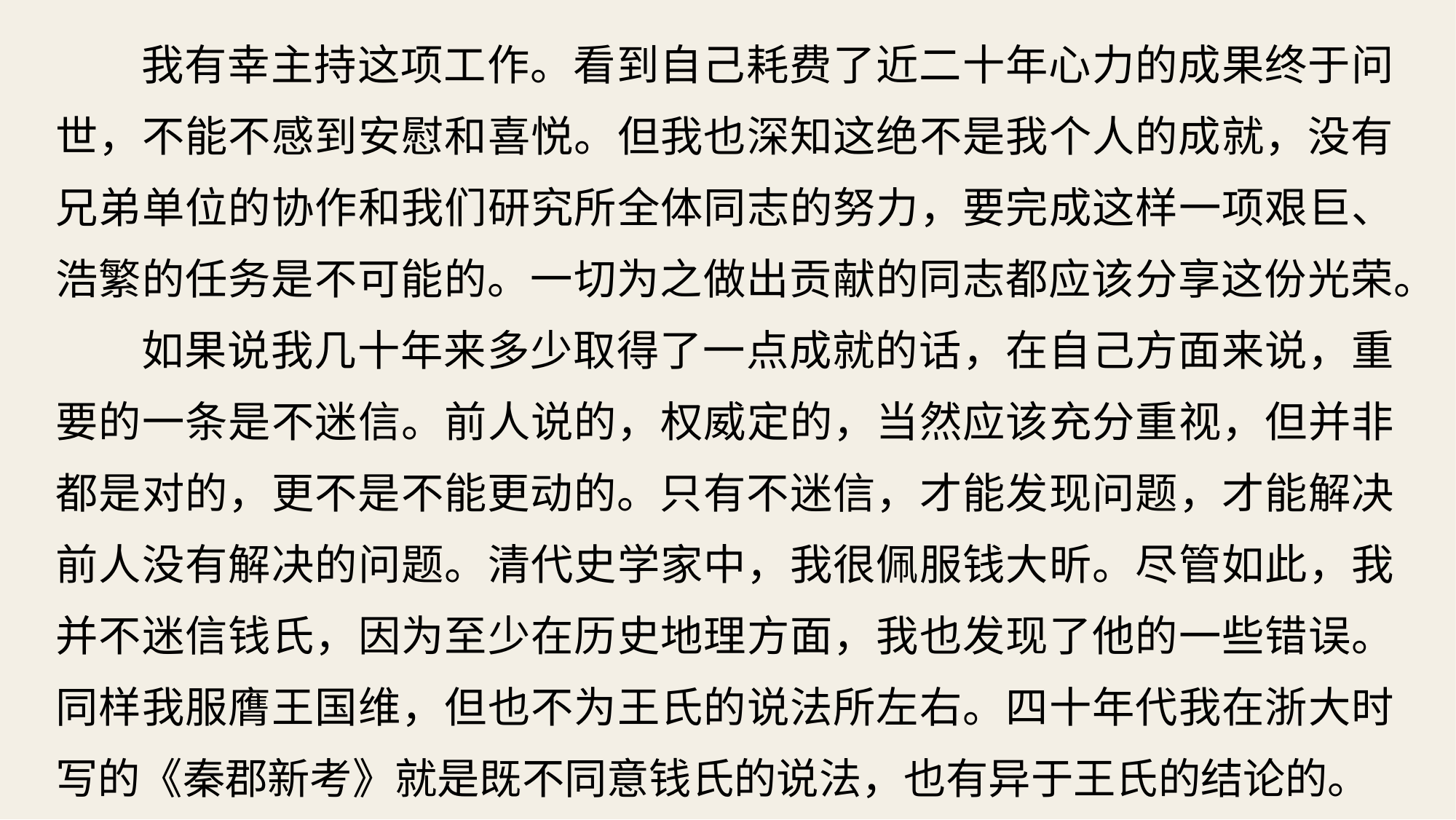

我有幸主持这项工作。看到自己耗费了近二十年心力的成果终于问世，不能不感到安慰和喜悦。但我也深知这绝不是我个人的成就，没有兄弟单位的协作和我们研究所全体同志的努力，要完成这样一项艰巨、浩繁的任务是不可能的。一切为之做出贡献的同志都应该分享这份光荣。
如果说我几十年来多少取得了一点成就的话，在自己方面来说，重要的一条是不迷信。前人说的，权威定的，当然应该充分重视，但并非都是对的，更不是不能更动的。只有不迷信，才能发现问题，才能解决前人没有解决的问题。清代史学家中，我很佩服钱大昕。尽管如此，我并不迷信钱氏，因为至少在历史地理方面，我也发现了他的一些错误。同样我服膺王国维，但也不为王氏的说法所左右。四十年代我在浙大时写的《秦郡新考》就是既不同意钱氏的说法，也有异于王氏的结论的。